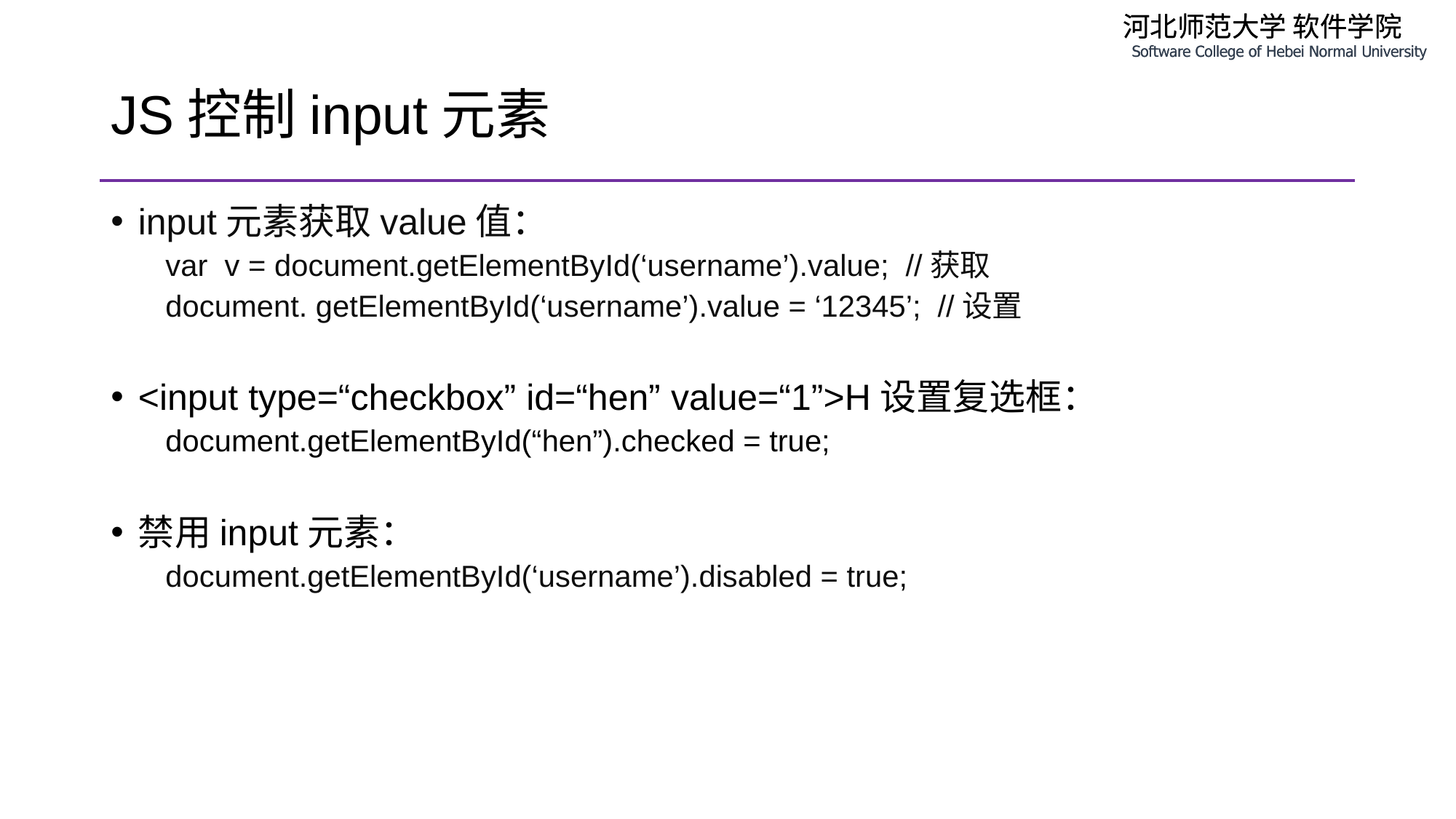

# JS控制input元素
input元素获取value值：
var  v = document.getElementById(‘username’).value;  //获取
document. getElementById(‘username’).value = ‘12345’;  //设置

<input type=“checkbox” id=“hen” value=“1”>H设置复选框：
document.getElementById(“hen”).checked = true;

禁用input元素：
document.getElementById(‘username’).disabled = true;